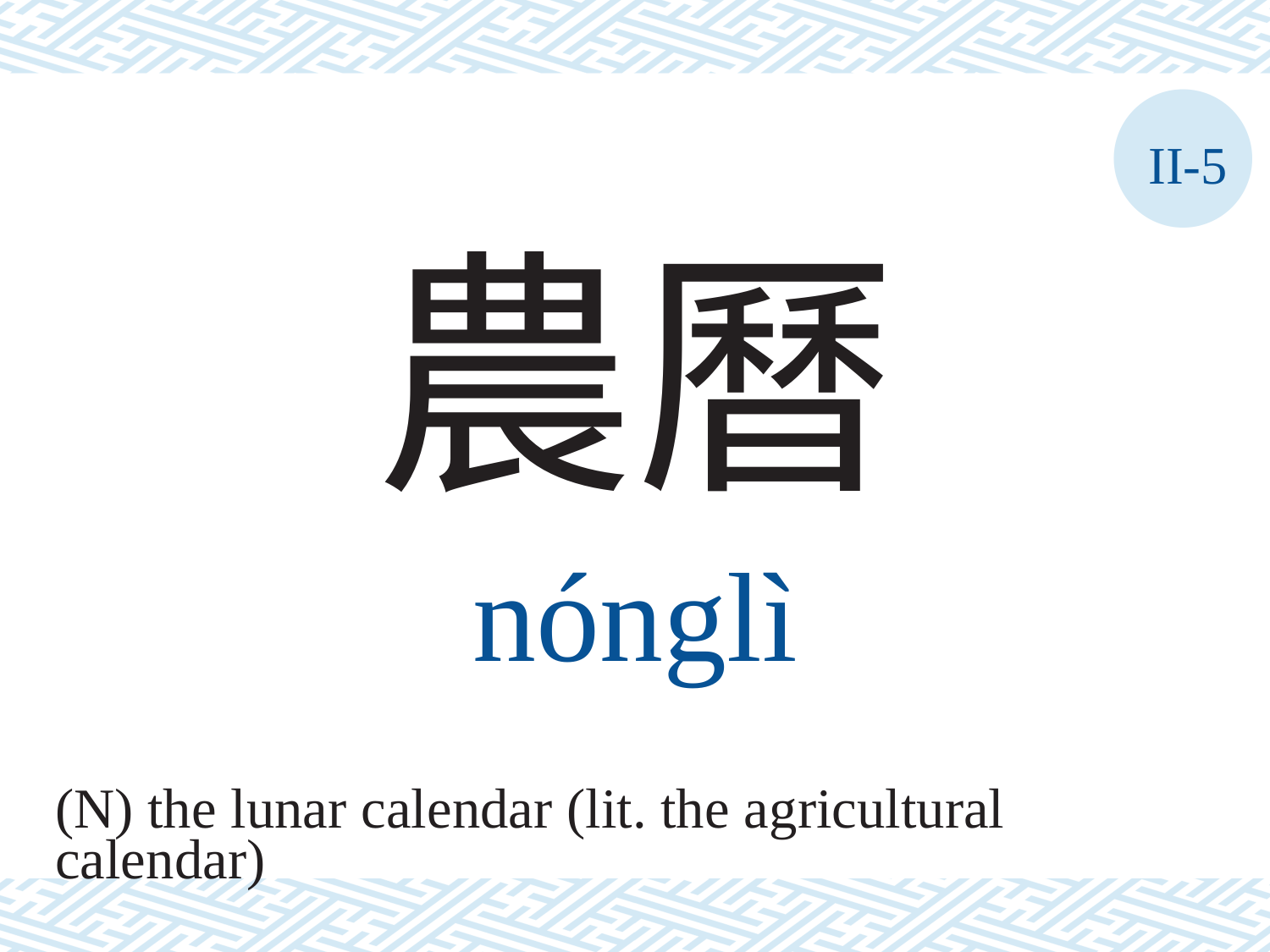

II-5
農曆
nónglì
(N) the lunar calendar (lit. the agricultural
calendar)